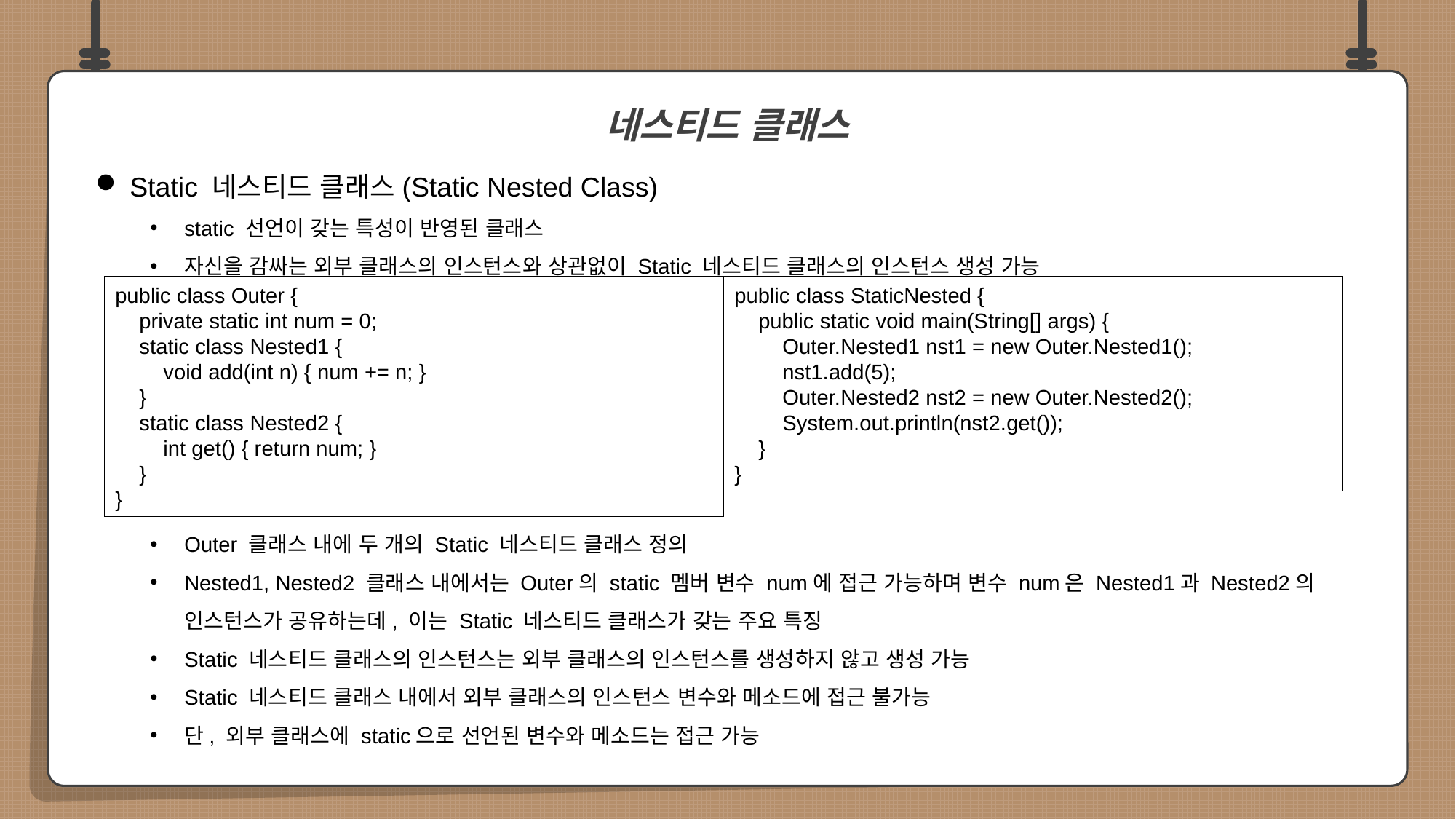

Static 네스티드 클래스(Static Nested Class)
static 선언이 갖는 특성이 반영된 클래스
자신을 감싸는 외부 클래스의 인스턴스와 상관없이 Static 네스티드 클래스의 인스턴스 생성 가능

Outer 클래스 내에 두 개의 Static 네스티드 클래스 정의
Nested1, Nested2 클래스 내에서는 Outer의 static 멤버 변수 num에 접근 가능하며 변수 num은 Nested1과 Nested2의 인스턴스가 공유하는데, 이는 Static 네스티드 클래스가 갖는 주요 특징
Static 네스티드 클래스의 인스턴스는 외부 클래스의 인스턴스를 생성하지 않고 생성 가능
Static 네스티드 클래스 내에서 외부 클래스의 인스턴스 변수와 메소드에 접근 불가능
단, 외부 클래스에 static으로 선언된 변수와 메소드는 접근 가능
네스티드 클래스

public class StaticNested {
    public static void main(String[] args) {
        Outer.Nested1 nst1 = new Outer.Nested1();
        nst1.add(5);
        Outer.Nested2 nst2 = new Outer.Nested2();
        System.out.println(nst2.get());
    }
}
public class Outer {
    private static int num = 0;
    static class Nested1 {
        void add(int n) { num += n; }
    }
    static class Nested2 {
        int get() { return num; }
    }
}